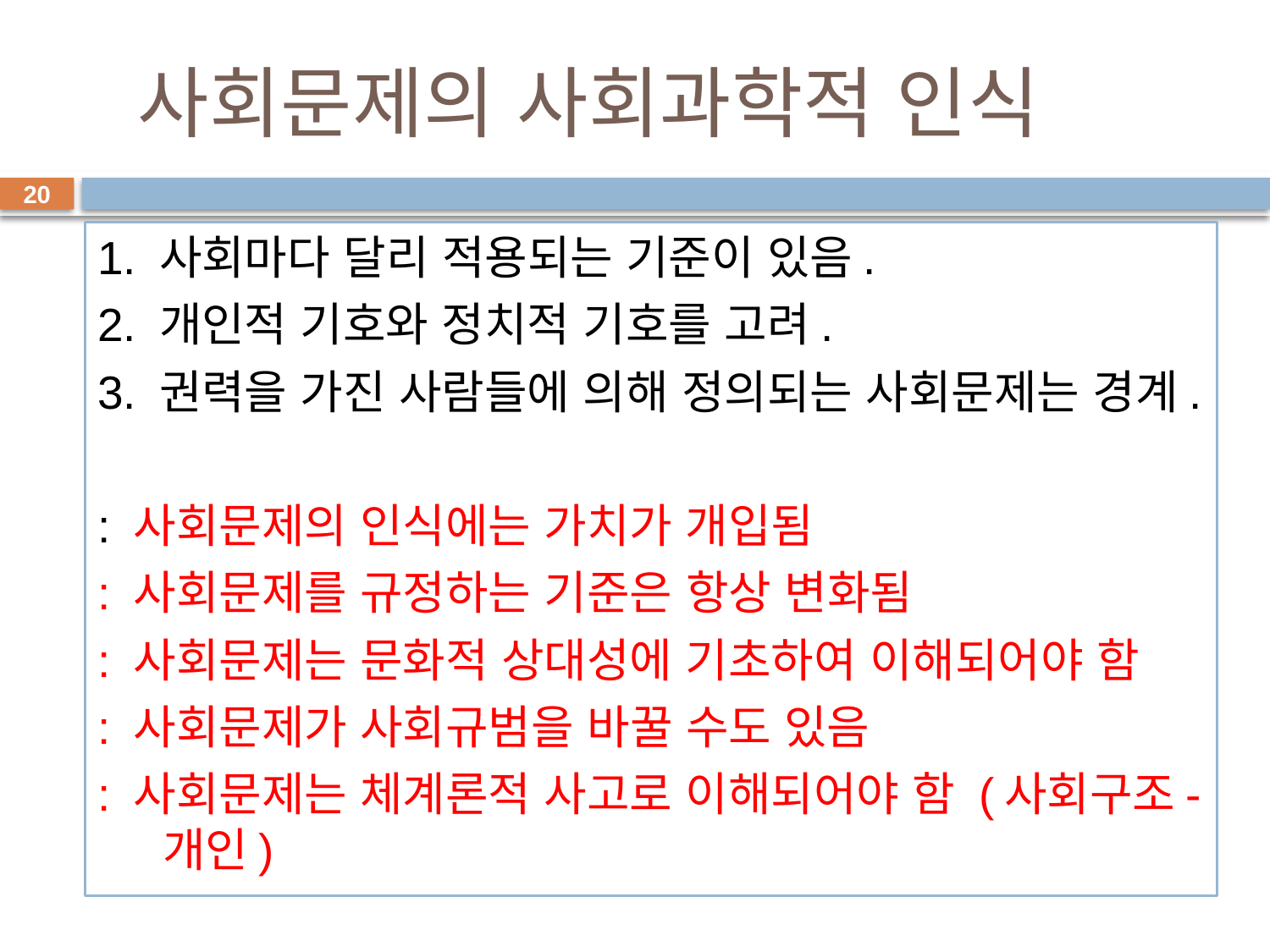

# 사회문제의 사회과학적 인식
20
1. 사회마다 달리 적용되는 기준이 있음.
2. 개인적 기호와 정치적 기호를 고려.
3. 권력을 가진 사람들에 의해 정의되는 사회문제는 경계.

: 사회문제의 인식에는 가치가 개입됨
: 사회문제를 규정하는 기준은 항상 변화됨
: 사회문제는 문화적 상대성에 기초하여 이해되어야 함
: 사회문제가 사회규범을 바꿀 수도 있음
: 사회문제는 체계론적 사고로 이해되어야 함 (사회구조- 개인)